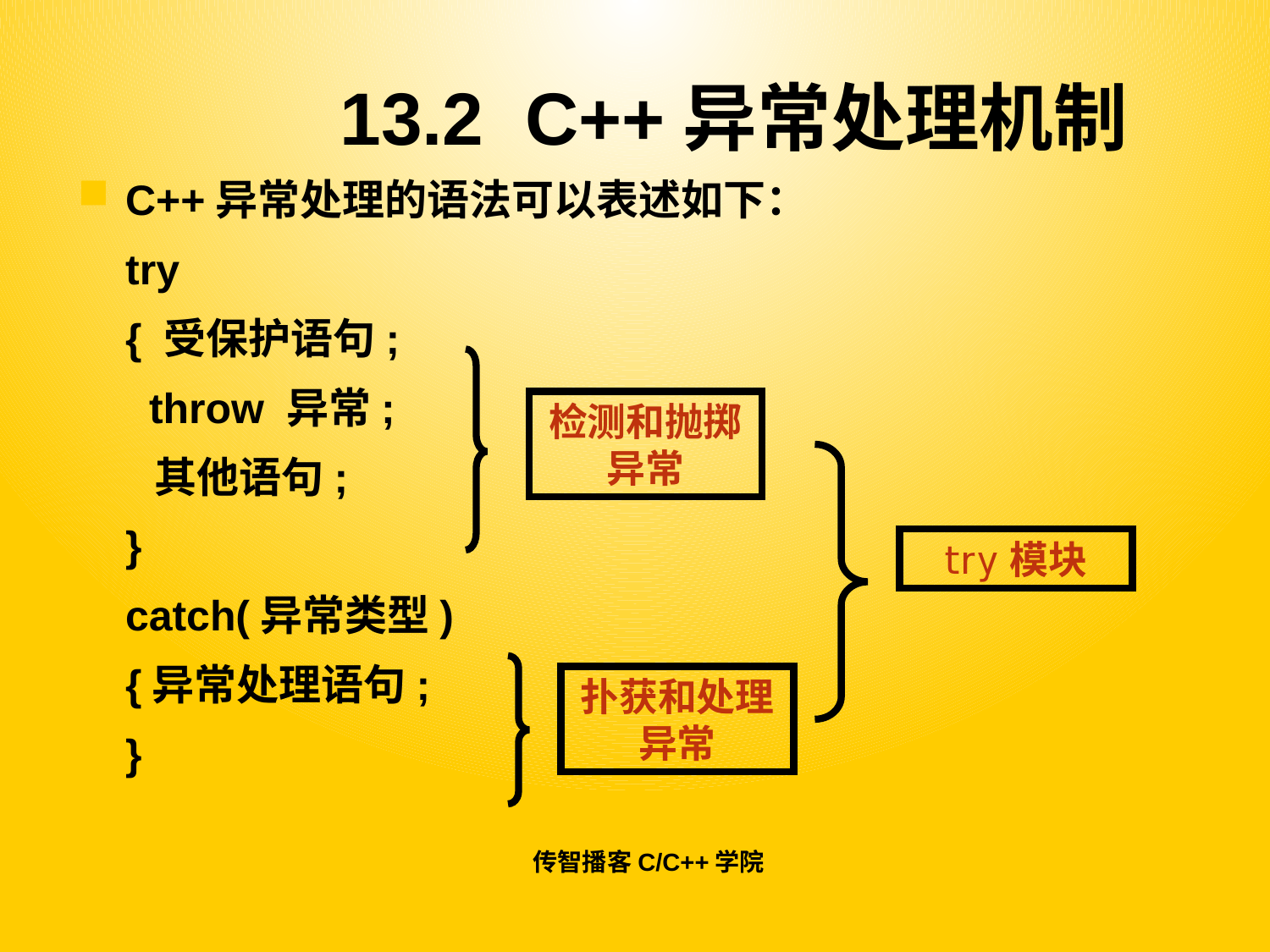

# 13.2  C++异常处理机制
C++异常处理的语法可以表述如下：
	try
	{ 受保护语句;
	  throw 异常;
	  其他语句;
	}
	catch(异常类型)
	{异常处理语句;
	}

检测和抛掷异常

try模块

扑获和处理异常
传智播客C/C++学院